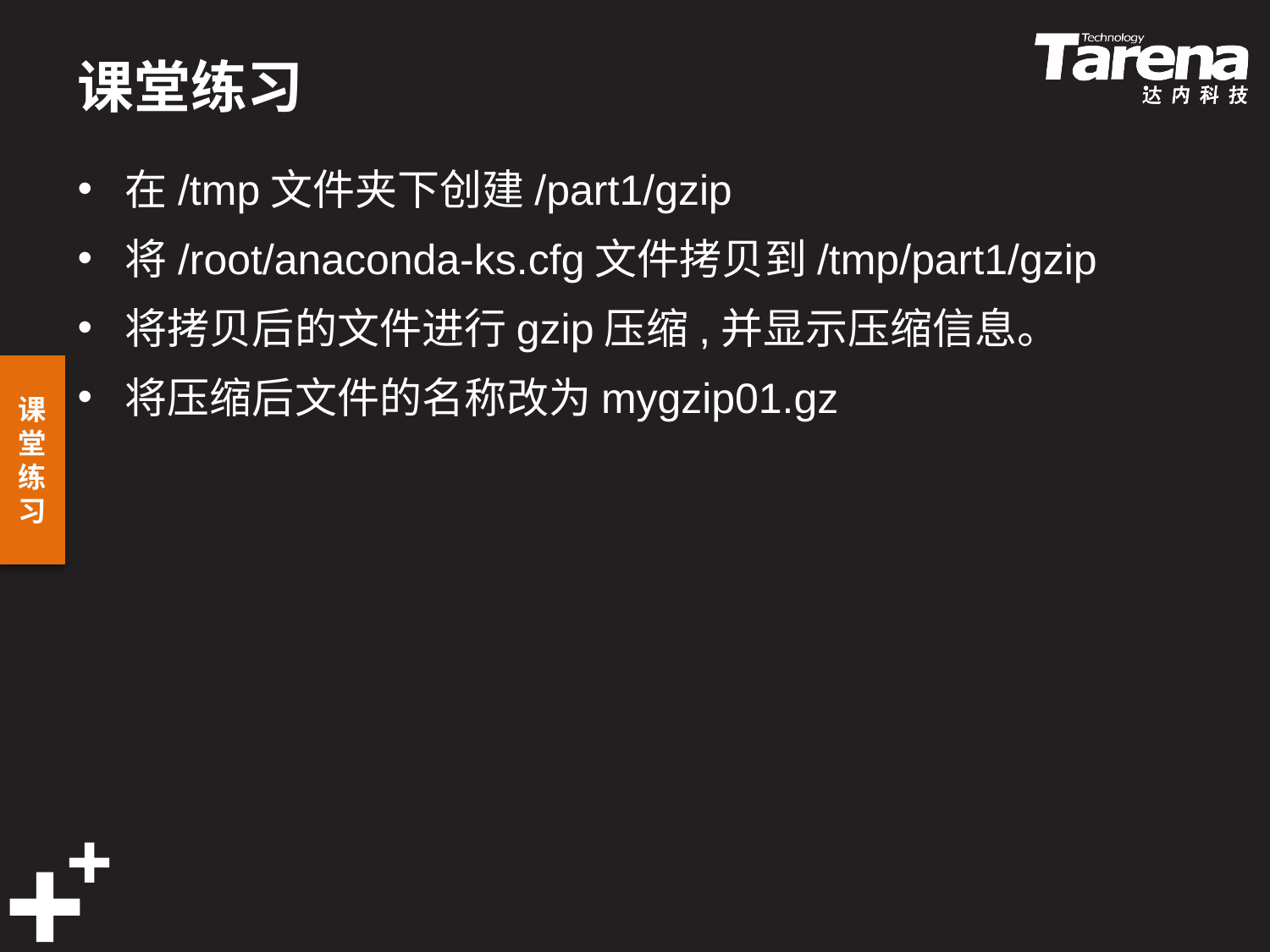

# 课堂练习
在/tmp文件夹下创建/part1/gzip
将/root/anaconda-ks.cfg文件拷贝到/tmp/part1/gzip
将拷贝后的文件进行gzip压缩,并显示压缩信息。
将压缩后文件的名称改为mygzip01.gz